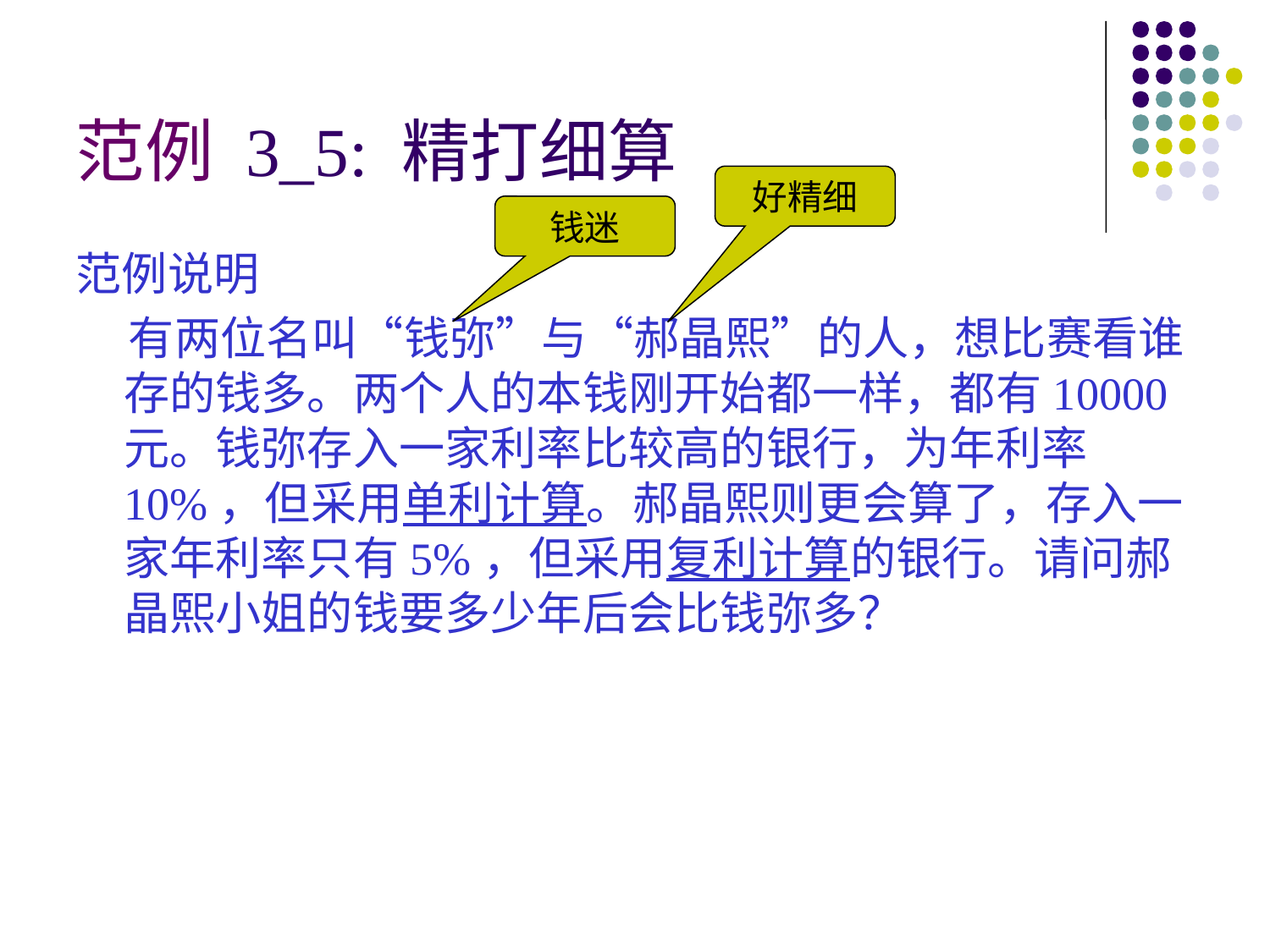

# 范例 3_5: 精打细算
好精细
钱迷
范例说明
    有两位名叫“钱弥”与“郝晶熙”的人，想比赛看谁存的钱多。两个人的本钱刚开始都一样，都有10000元。钱弥存入一家利率比较高的银行，为年利率10%，但采用单利计算。郝晶熙则更会算了，存入一家年利率只有5%，但采用复利计算的银行。请问郝晶熙小姐的钱要多少年后会比钱弥多？
24